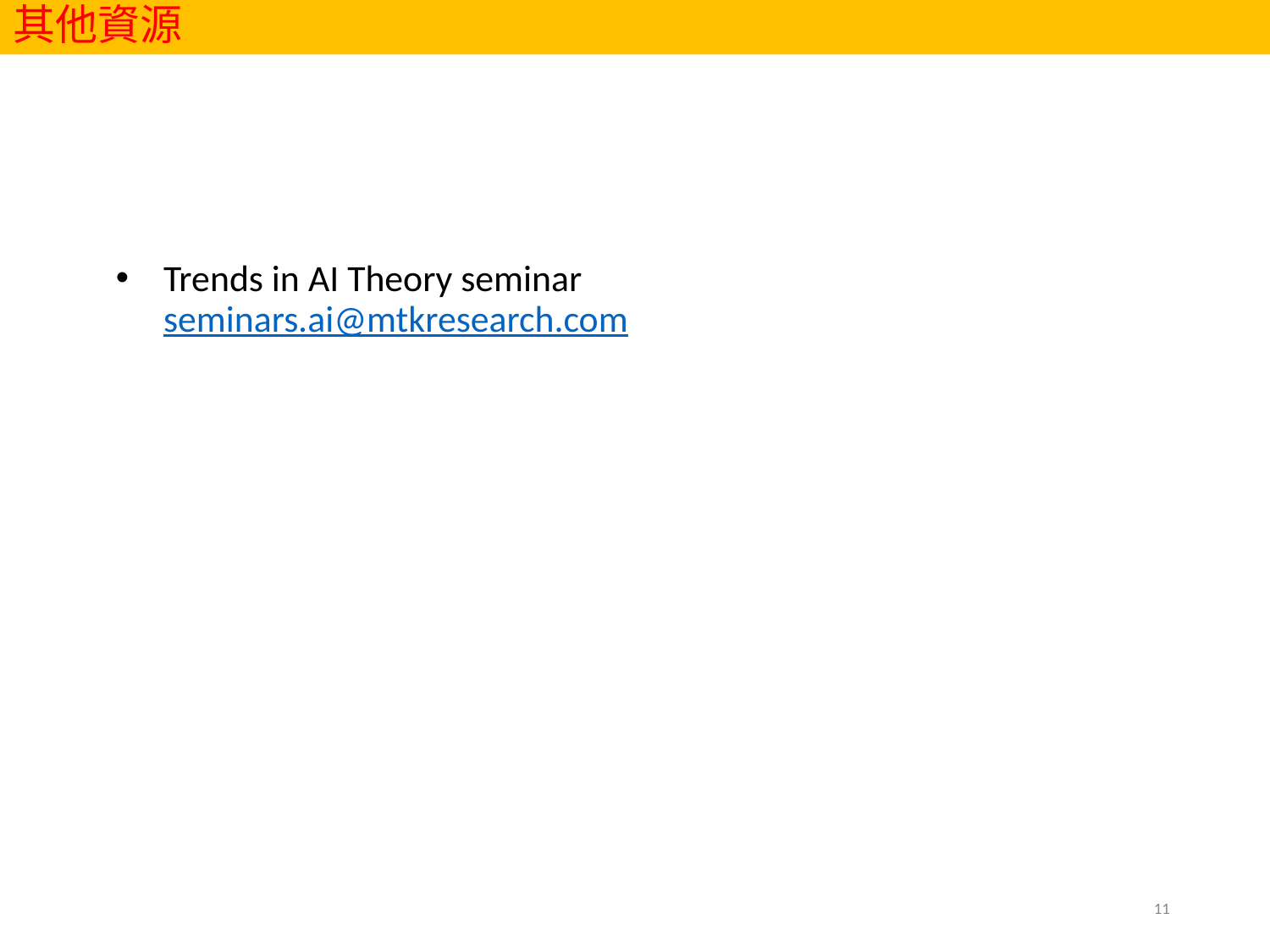

其他資源
Trends in AI Theory seminar
seminars.ai@mtkresearch.com
11